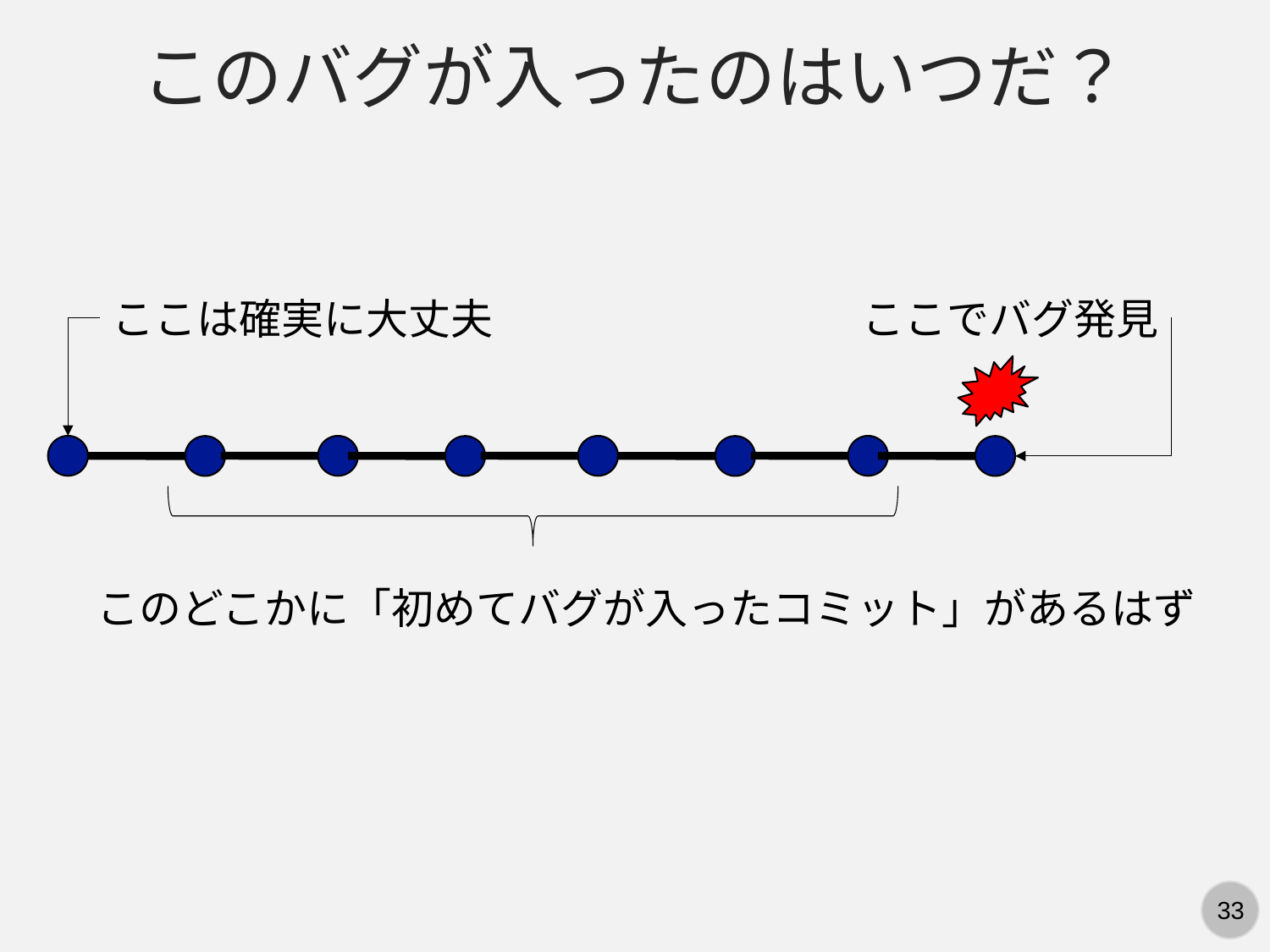

このバグが入ったのはいつだ？

ここは確実に大丈夫
ここでバグ発見

このどこかに「初めてバグが入ったコミット」があるはず